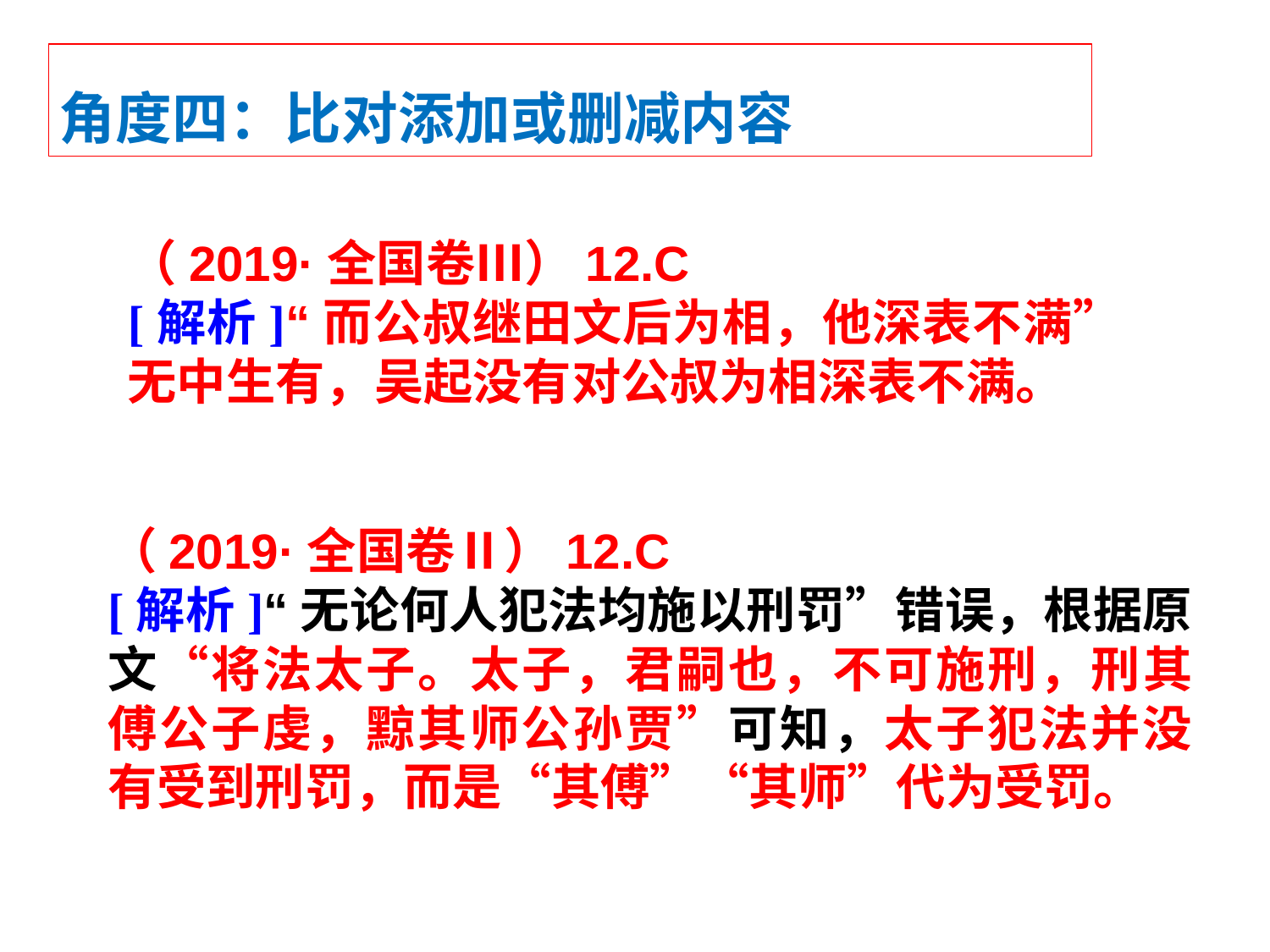

角度四：比对添加或删减内容
（2019·全国卷Ⅲ）12.C
[解析]“而公叔继田文后为相，他深表不满”无中生有，吴起没有对公叔为相深表不满。
（2019·全国卷Ⅱ）12.C
[解析]“无论何人犯法均施以刑罚”错误，根据原文“将法太子。太子，君嗣也，不可施刑，刑其傅公子虔，黥其师公孙贾”可知，太子犯法并没有受到刑罚，而是“其傅”“其师”代为受罚。